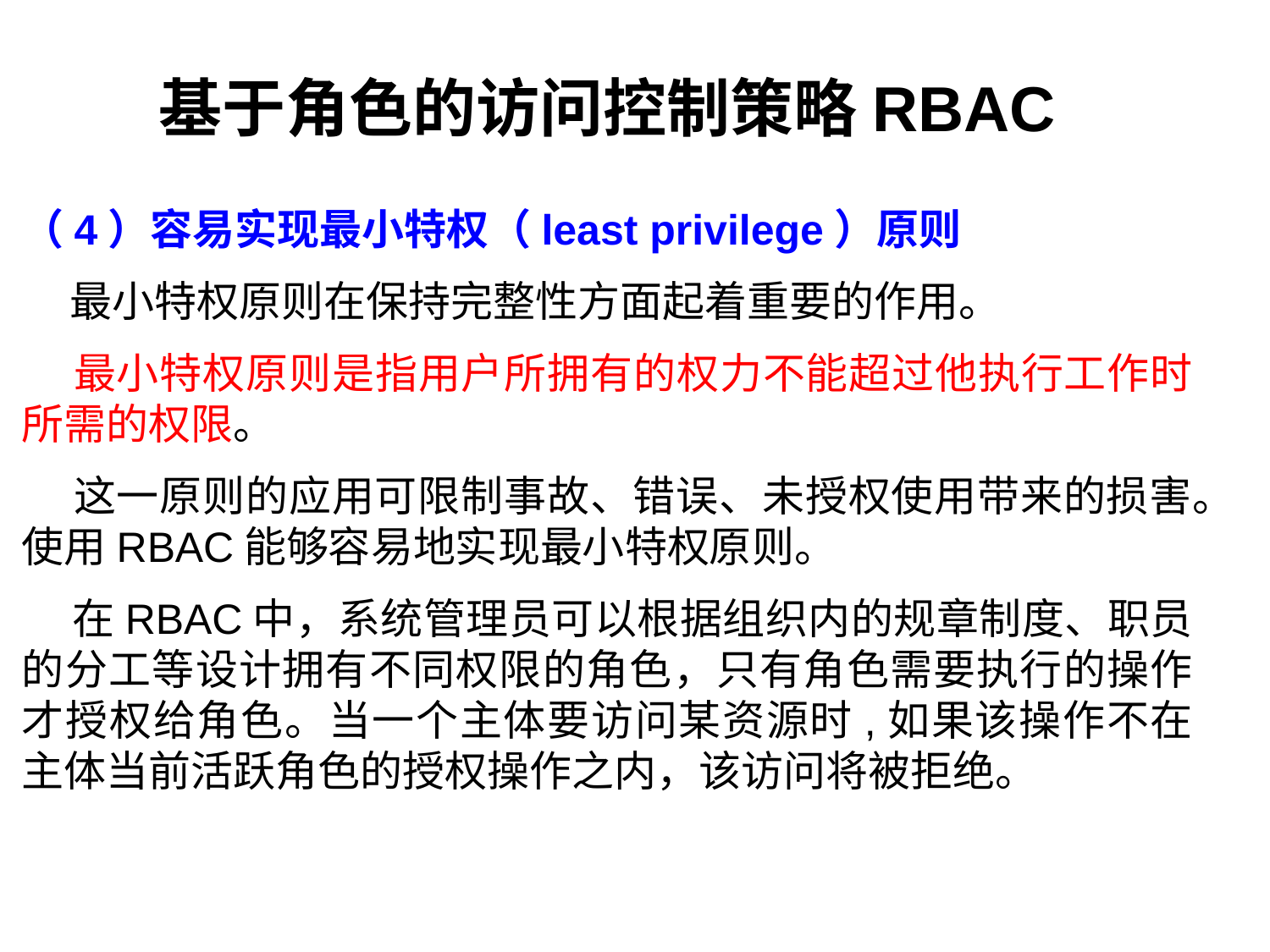

# 基于角色的访问控制策略RBAC
（4）容易实现最小特权（least privilege）原则
    最小特权原则在保持完整性方面起着重要的作用。
    最小特权原则是指用户所拥有的权力不能超过他执行工作时所需的权限。
    这一原则的应用可限制事故、错误、未授权使用带来的损害。使用RBAC能够容易地实现最小特权原则。
    在RBAC中，系统管理员可以根据组织内的规章制度、职员的分工等设计拥有不同权限的角色，只有角色需要执行的操作才授权给角色。当一个主体要访问某资源时,如果该操作不在主体当前活跃角色的授权操作之内，该访问将被拒绝。